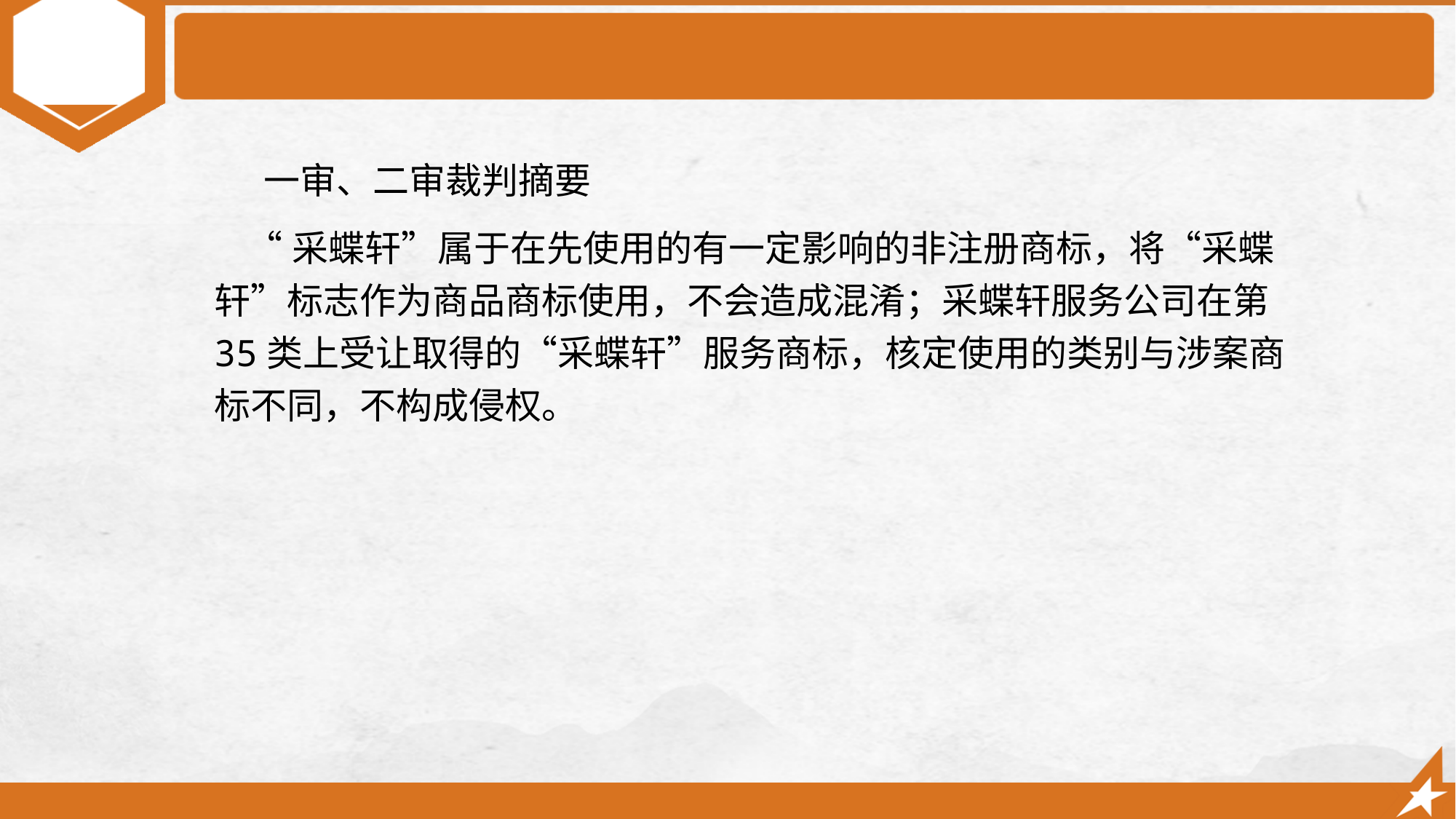

一审、二审裁判摘要
    “采蝶轩”属于在先使用的有一定影响的非注册商标，将“采蝶轩”标志作为商品商标使用，不会造成混淆；采蝶轩服务公司在第35类上受让取得的“采蝶轩”服务商标，核定使用的类别与涉案商标不同，不构成侵权。